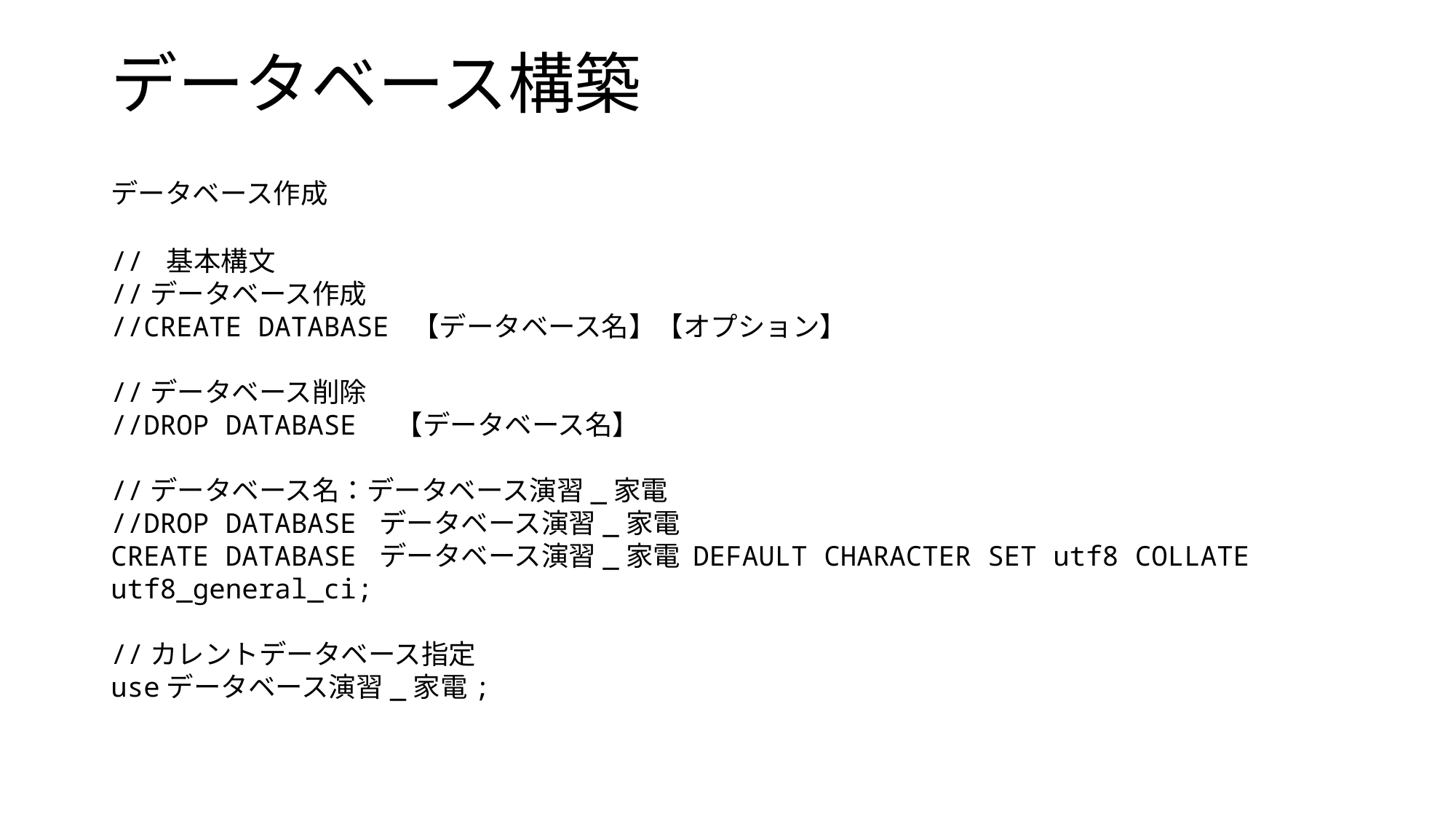

# データベース構築
データベース作成
// 基本構文
//データベース作成
//CREATE DATABASE 【データベース名】【オプション】

//データベース削除
//DROP DATABASE  【データベース名】

//データベース名：データベース演習_家電
//DROP DATABASE データベース演習_家電
CREATE DATABASE データベース演習_家電 DEFAULT CHARACTER SET utf8 COLLATE　utf8_general_ci;

//カレントデータベース指定
useデータベース演習_家電;